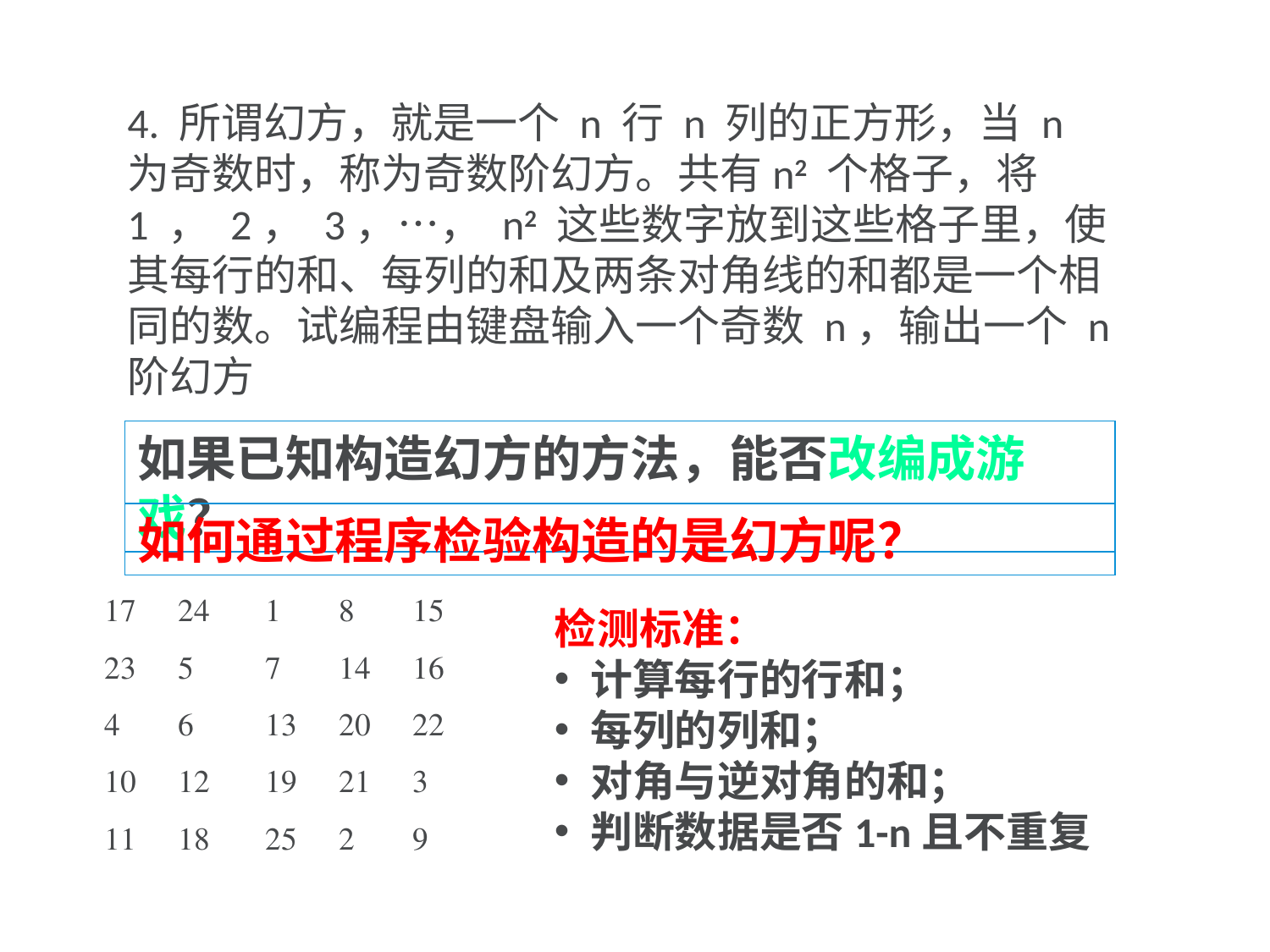

4. 所谓幻方，就是一个 n 行 n 列的正方形，当 n 为奇数时，称为奇数阶幻方。共有n2 个格子，将 1 ， 2， 3，…， n2 这些数字放到这些格子里，使其每行的和、每列的和及两条对角线的和都是一个相同的数。试编程由键盘输入一个奇数 n，输出一个 n 阶幻方
如果已知构造幻方的方法，能否改编成游戏？
如何通过程序检验构造的是幻方呢？
| 17 | 24 | 1 | 8 | 15 |
| --- | --- | --- | --- | --- |
| 23 | 5 | 7 | 14 | 16 |
| 4 | 6 | 13 | 20 | 22 |
| 10 | 12 | 19 | 21 | 3 |
| 11 | 18 | 25 | 2 | 9 |
检测标准：
计算每行的行和；
每列的列和；
对角与逆对角的和；
判断数据是否1-n且不重复